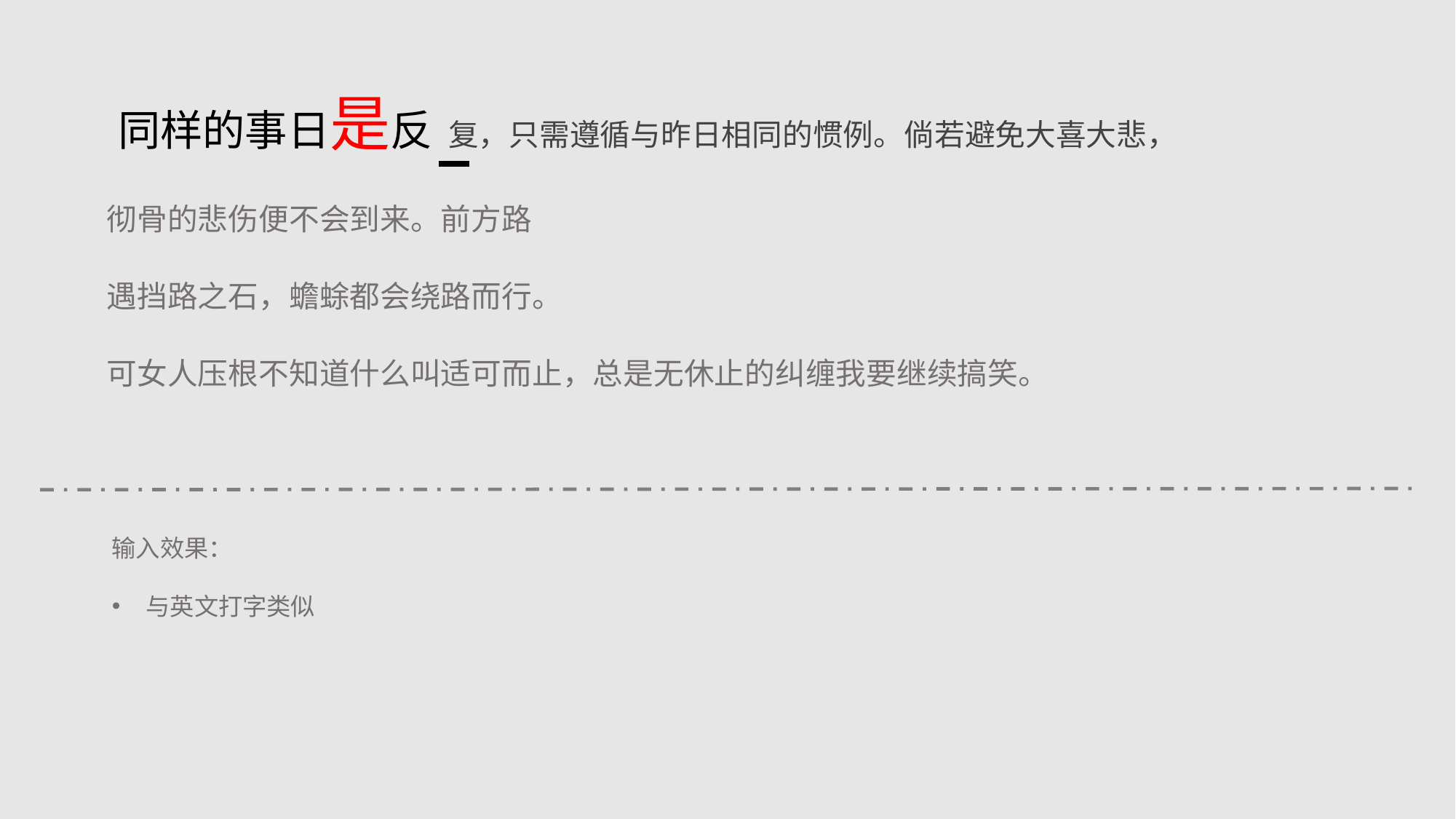

同样的事日是反 复，只需遵循与昨日相同的惯例。倘若避免大喜大悲，

彻骨的悲伤便不会到来。前方路
遇挡路之石，蟾蜍都会绕路而行。
可女人压根不知道什么叫适可而止，总是无休止的纠缠我要继续搞笑。
输入效果：

与英文打字类似